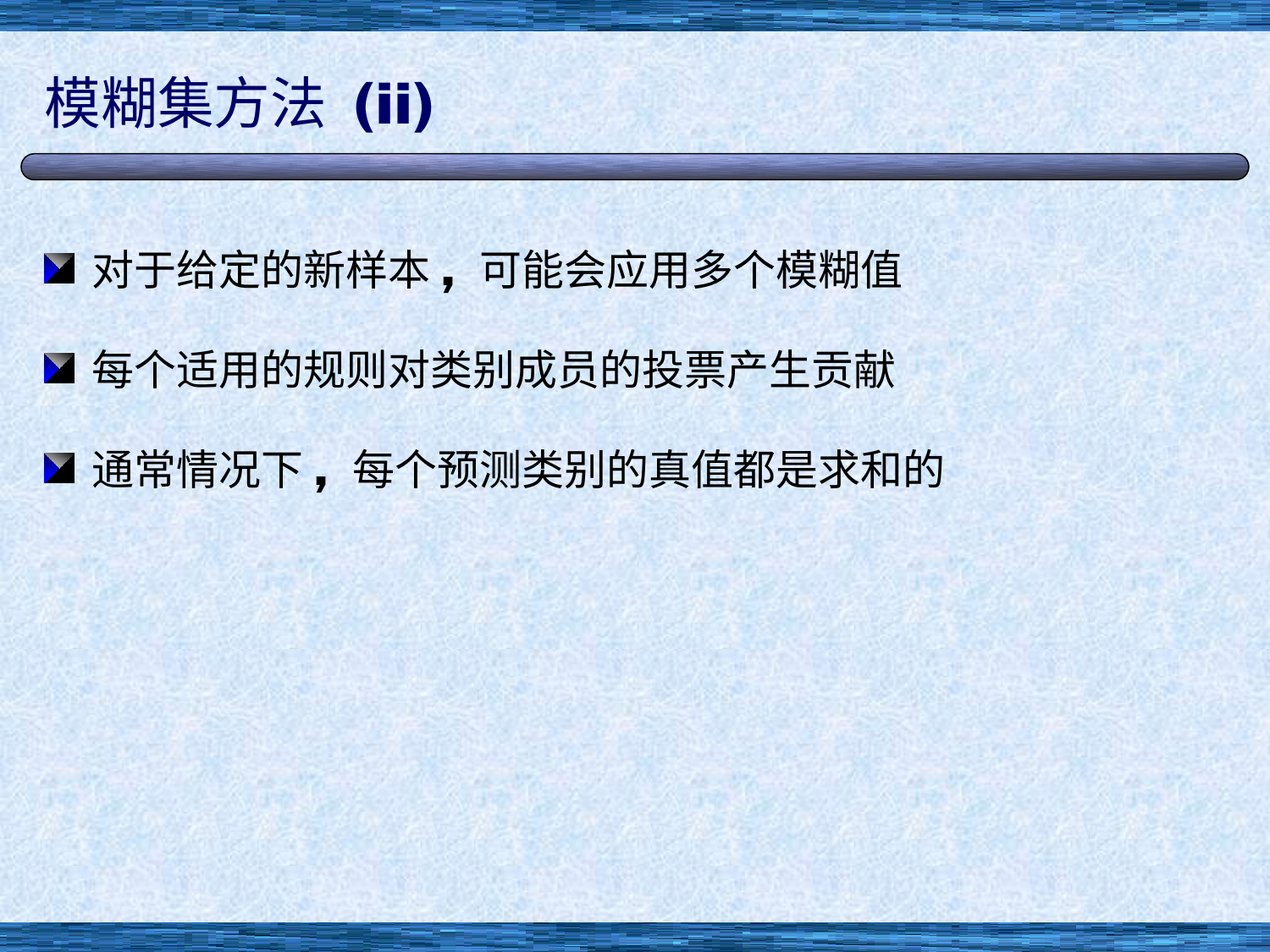

# 模糊集方法 (ii)
对于给定的新样本, 可能会应用多个模糊值
每个适用的规则对类别成员的投票产生贡献
通常情况下, 每个预测类别的真值都是求和的